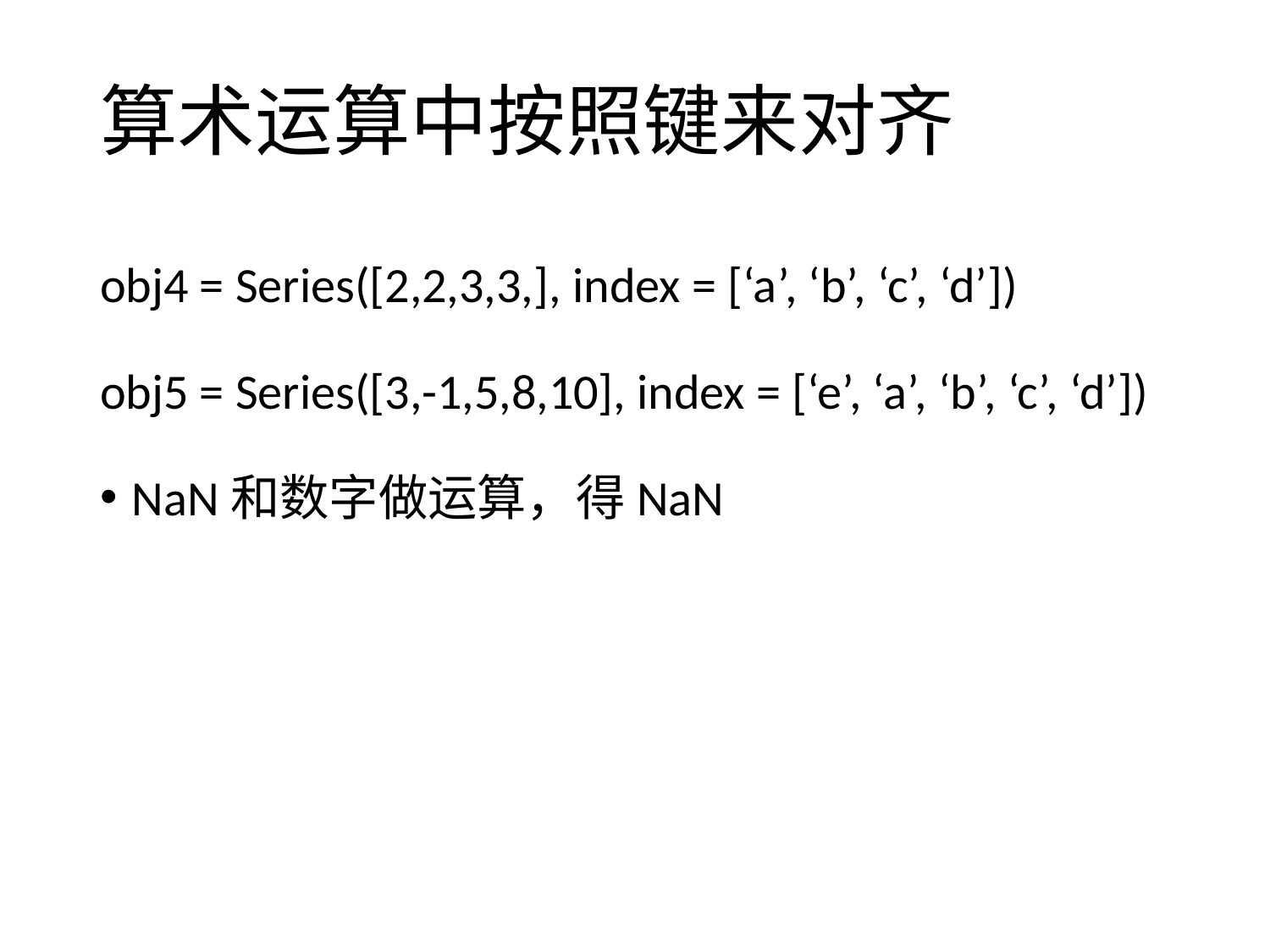

# 算术运算中按照键来对齐
obj4 = Series([2,2,3,3,], index = [‘a’, ‘b’, ‘c’, ‘d’])
obj5 = Series([3,-1,5,8,10], index = [‘e’, ‘a’, ‘b’, ‘c’, ‘d’])
NaN和数字做运算，得NaN